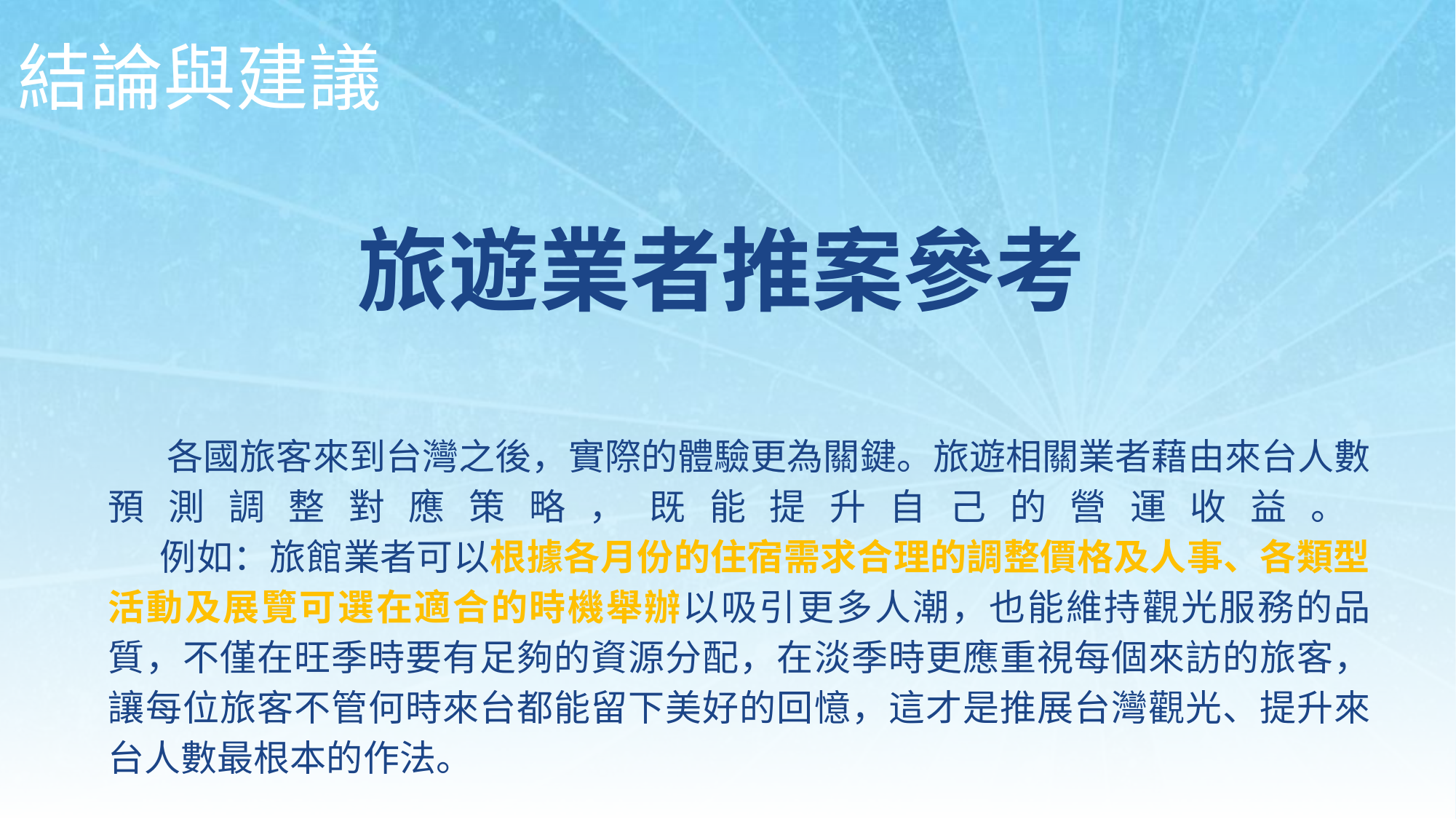

結論與建議

旅遊業者推案參考

      各國旅客來到台灣之後，實際的體驗更為關鍵。旅遊相關業者藉由來台人數預測調整對應策略，既能提升自己的營運收益。
      例如：旅館業者可以根據各月份的住宿需求合理的調整價格及人事、各類型活動及展覽可選在適合的時機舉辦以吸引更多人潮，也能維持觀光服務的品質，不僅在旺季時要有足夠的資源分配，在淡季時更應重視每個來訪的旅客，讓每位旅客不管何時來台都能留下美好的回憶，這才是推展台灣觀光、提升來台人數最根本的作法。